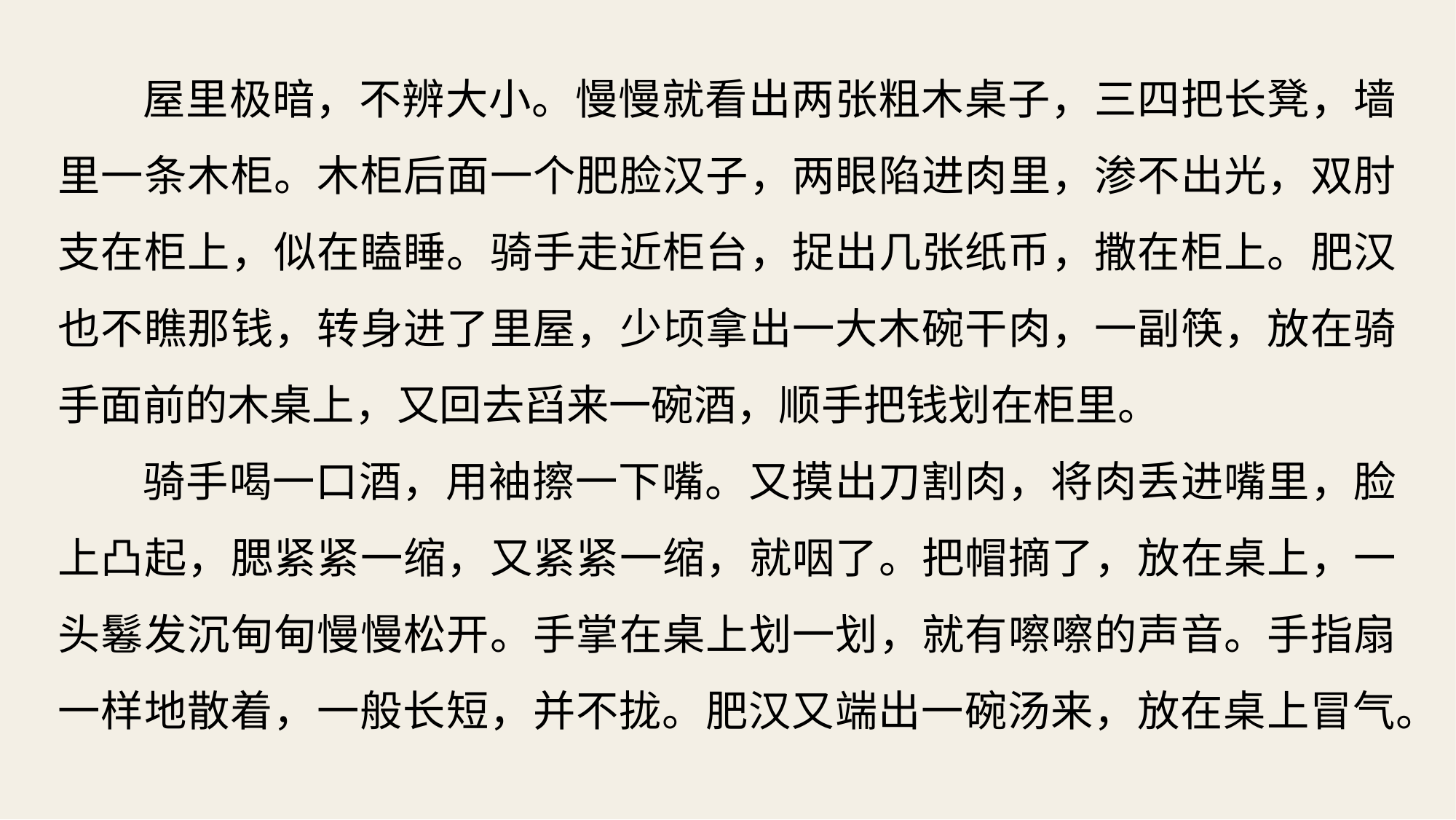

屋里极暗，不辨大小。慢慢就看出两张粗木桌子，三四把长凳，墙里一条木柜。木柜后面一个肥脸汉子，两眼陷进肉里，渗不出光，双肘支在柜上，似在瞌睡。骑手走近柜台，捉出几张纸币，撒在柜上。肥汉也不瞧那钱，转身进了里屋，少顷拿出一大木碗干肉，一副筷，放在骑手面前的木桌上，又回去舀来一碗酒，顺手把钱划在柜里。
骑手喝一口酒，用袖擦一下嘴。又摸出刀割肉，将肉丢进嘴里，脸上凸起，腮紧紧一缩，又紧紧一缩，就咽了。把帽摘了，放在桌上，一头鬈发沉甸甸慢慢松开。手掌在桌上划一划，就有嚓嚓的声音。手指扇一样地散着，一般长短，并不拢。肥汉又端出一碗汤来，放在桌上冒气。